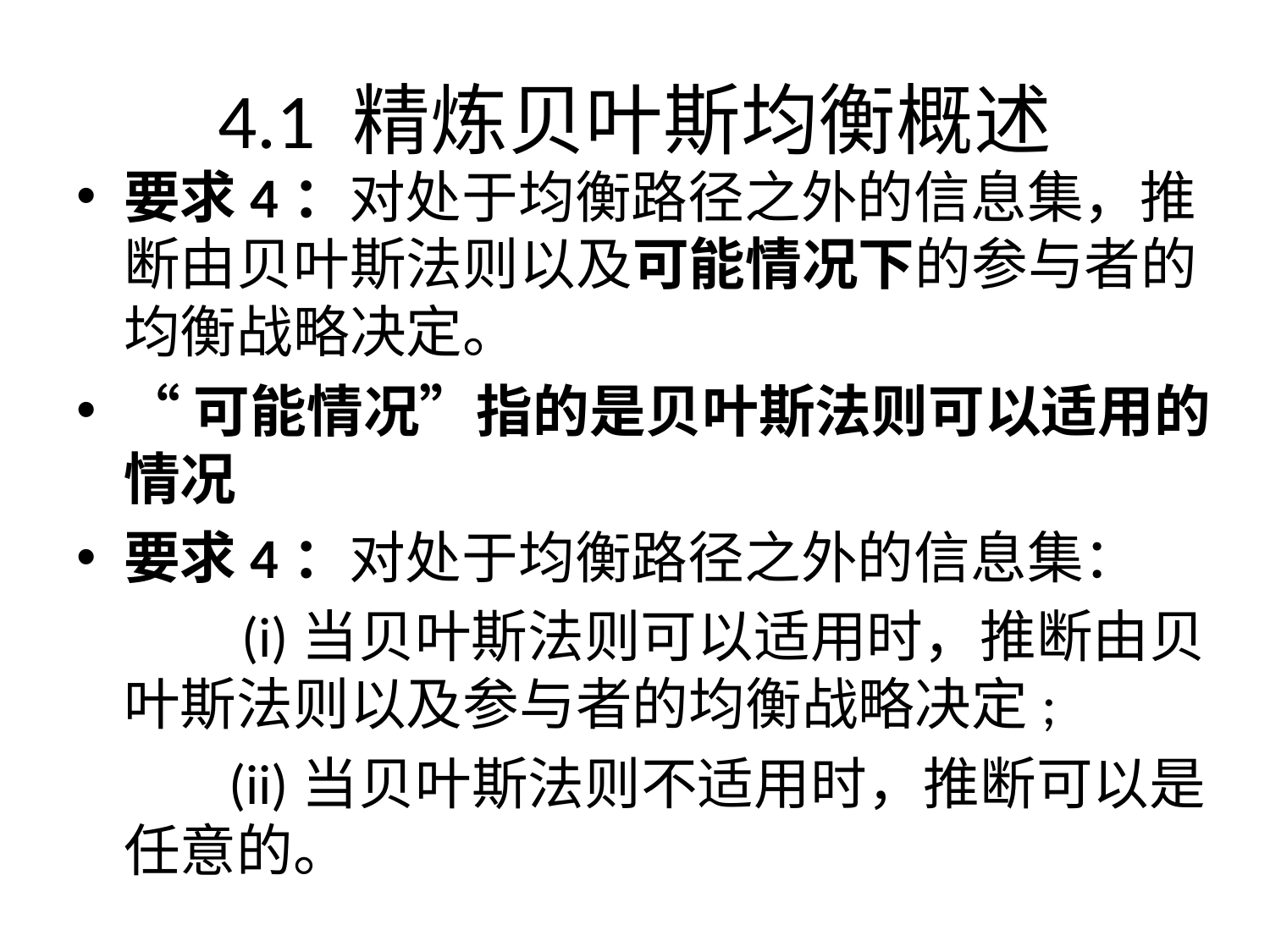

4.1 精炼贝叶斯均衡概述
要求4：对处于均衡路径之外的信息集，推断由贝叶斯法则以及可能情况下的参与者的均衡战略决定。
“可能情况”指的是贝叶斯法则可以适用的情况
要求4：对处于均衡路径之外的信息集：
             (i)当贝叶斯法则可以适用时，推断由贝叶斯法则以及参与者的均衡战略决定;
            (ii)当贝叶斯法则不适用时，推断可以是任意的。